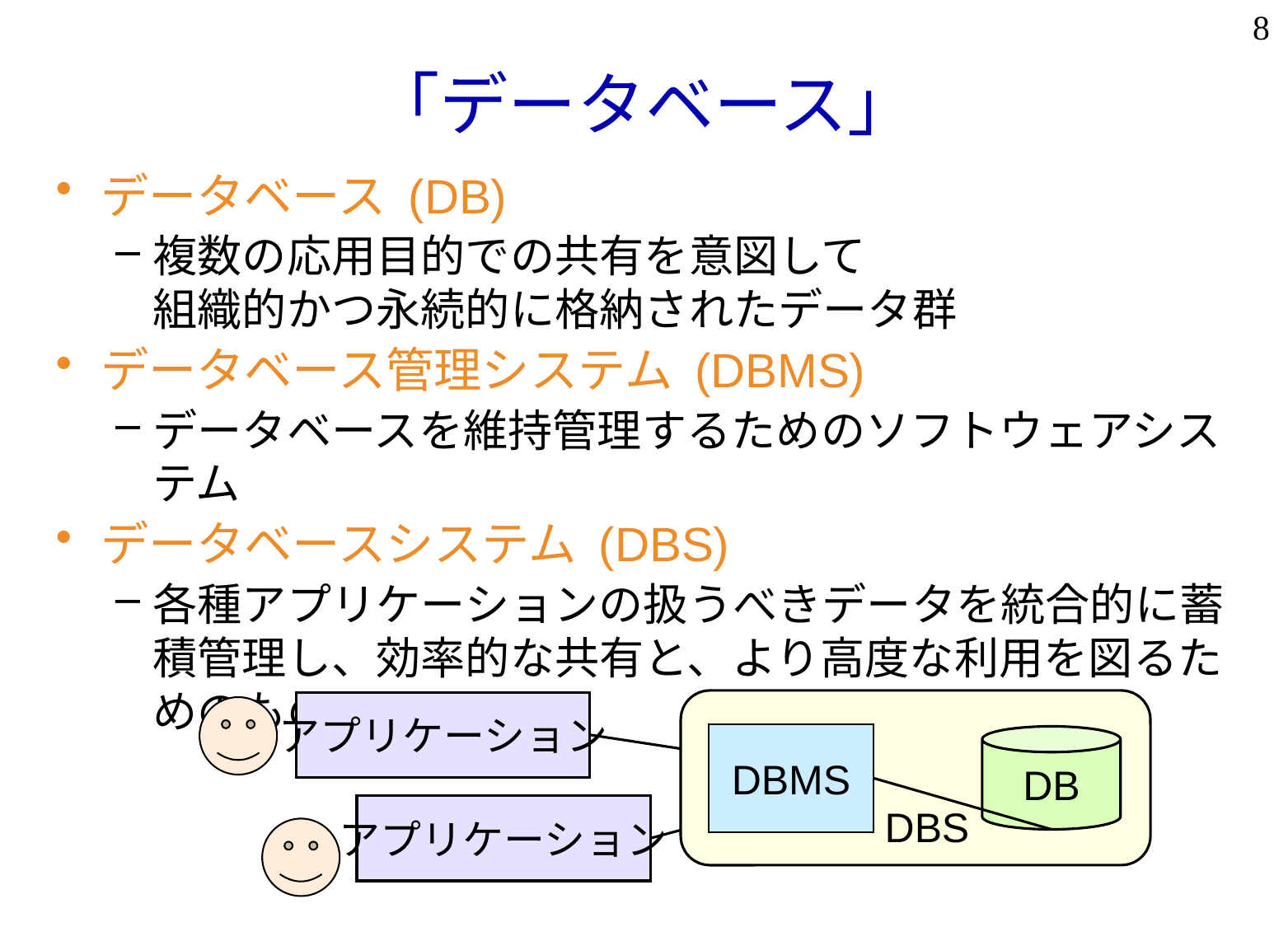

8
# 「データベース」
データベース (DB)
複数の応用目的での共有を意図して
組織的かつ永続的に格納されたデータ群
データベース管理システム (DBMS)
データベースを維持管理するためのソフトウェアシステム
データベースシステム (DBS)
各種アプリケーションの扱うべきデータを統合的に蓄積管理し、効率的な共有と、より高度な利用を図るためのもの
  DBS
アプリケーション

DBMS
DB
アプリケーション